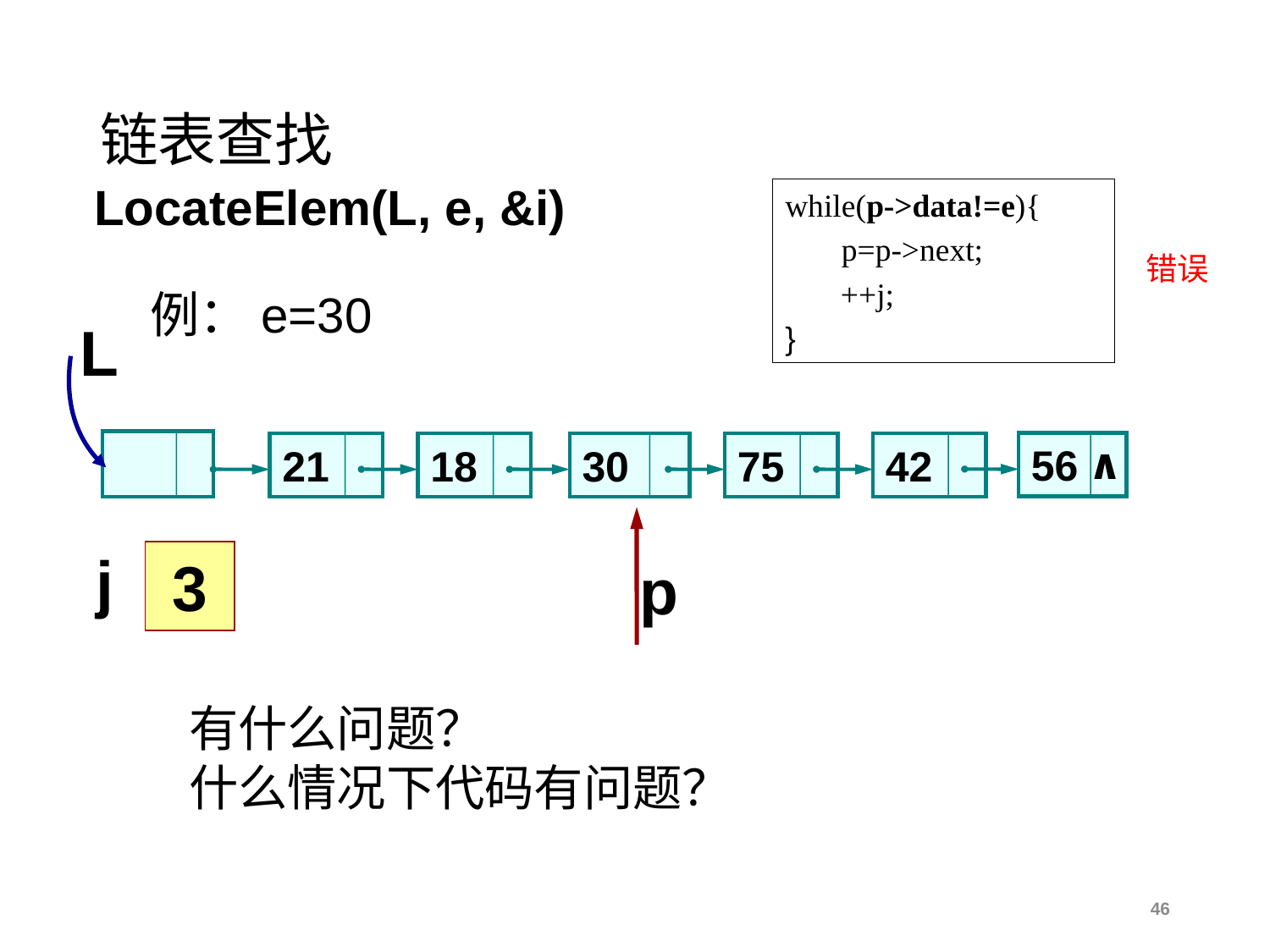

# 链表查找
 LocateElem(L, e, &i)
while(p->data!=e){
       p=p->next;
	 ++j;
}
错误
例：e=30
L

∧
56

21

18

30

75

42

p

p

p
j
1
2
3
有什么问题？
什么情况下代码有问题？
46